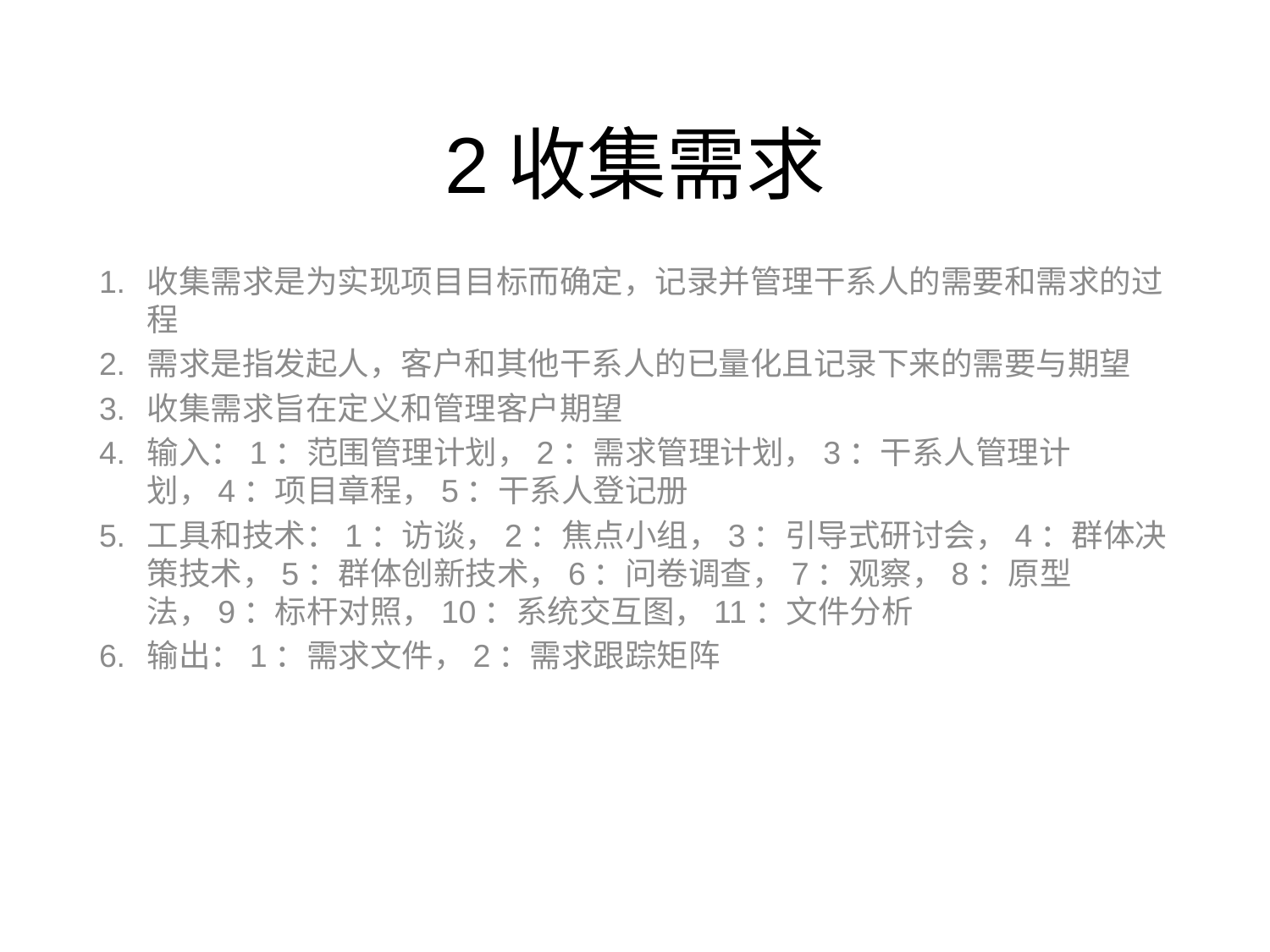

# 2收集需求
收集需求是为实现项目目标而确定，记录并管理干系人的需要和需求的过程
需求是指发起人，客户和其他干系人的已量化且记录下来的需要与期望
收集需求旨在定义和管理客户期望
输入：1：范围管理计划，2：需求管理计划，3：干系人管理计划，4：项目章程，5：干系人登记册
工具和技术：1：访谈，2：焦点小组，3：引导式研讨会，4：群体决策技术，5：群体创新技术，6：问卷调查，7：观察，8：原型法，9：标杆对照，10：系统交互图，11：文件分析
输出：1：需求文件，2：需求跟踪矩阵